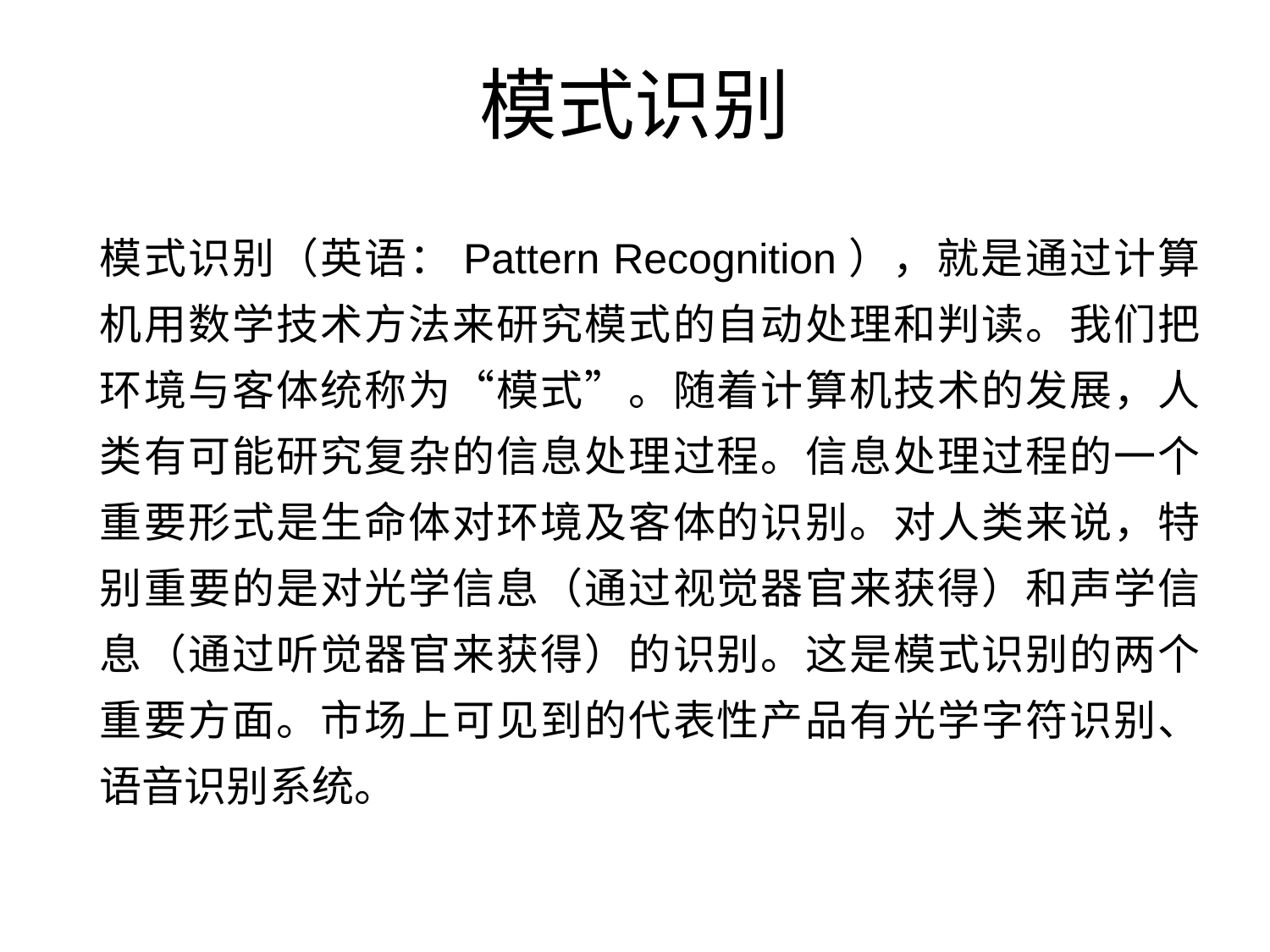

# 模式识别
模式识别（英语：Pattern Recognition），就是通过计算机用数学技术方法来研究模式的自动处理和判读。我们把环境与客体统称为“模式”。随着计算机技术的发展，人类有可能研究复杂的信息处理过程。信息处理过程的一个重要形式是生命体对环境及客体的识别。对人类来说，特别重要的是对光学信息（通过视觉器官来获得）和声学信息（通过听觉器官来获得）的识别。这是模式识别的两个重要方面。市场上可见到的代表性产品有光学字符识别、语音识别系统。